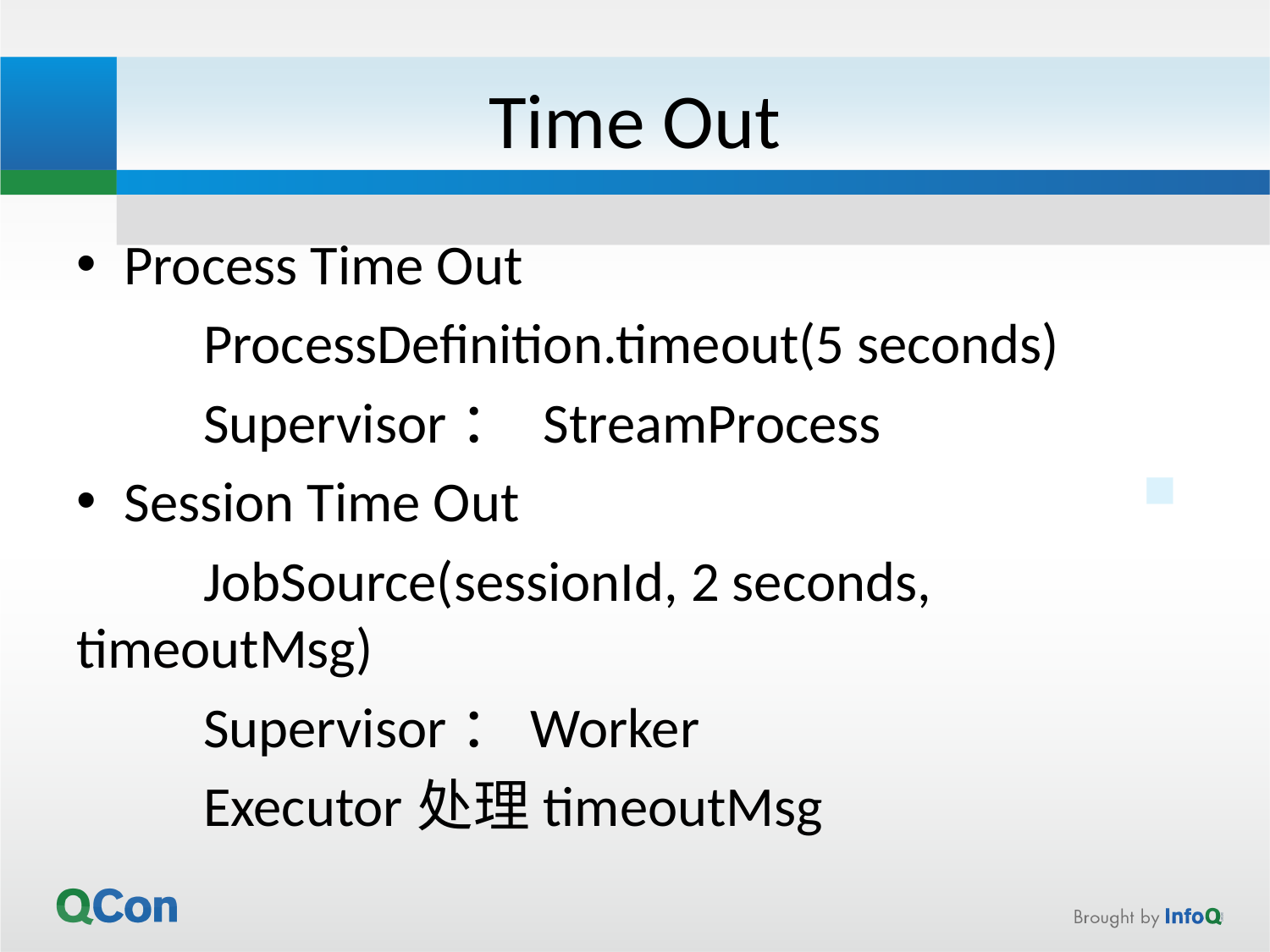

# Time Out
Process Time Out
	ProcessDefinition.timeout(5 seconds)
	Supervisor： StreamProcess
Session Time Out
	JobSource(sessionId, 2 seconds, timeoutMsg)
	Supervisor：Worker
	Executor处理timeoutMsg